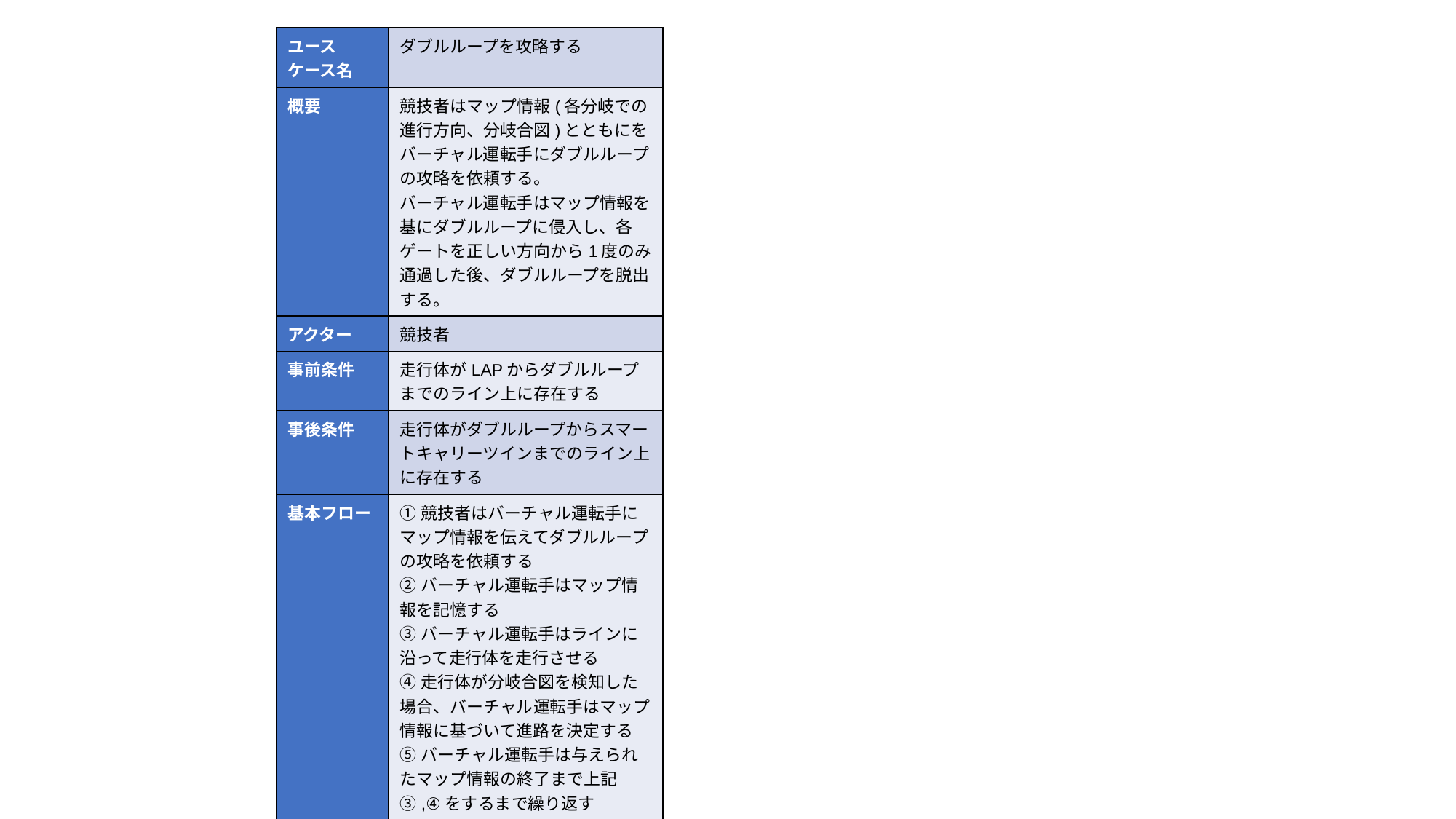

| ユース ケース名 | ダブルループを攻略する |
| --- | --- |
| 概要 | 競技者はマップ情報(各分岐での進行方向、分岐合図)とともにをバーチャル運転手にダブルループの攻略を依頼する。 バーチャル運転手はマップ情報を基にダブルループに侵入し、各ゲートを正しい方向から1度のみ通過した後、ダブルループを脱出する。 |
| アクター | 競技者 |
| 事前条件 | 走行体がLAPからダブルループまでのライン上に存在する |
| 事後条件 | 走行体がダブルループからスマートキャリーツインまでのライン上に存在する |
| 基本フロー | ①競技者はバーチャル運転手にマップ情報を伝えてダブルループの攻略を依頼する ②バーチャル運転手はマップ情報を記憶する ③バーチャル運転手はラインに沿って走行体を走行させる ④走行体が分岐合図を検知した場合、バーチャル運転手はマップ情報に基づいて進路を決定する ⑤バーチャル運転手は与えられたマップ情報の終了まで上記③,④をするまで繰り返す |
| 代替フロー | 基本フロー③にて走行体がライン上から逸脱した場合、直前の動作を巻き戻してライン上に復帰する |